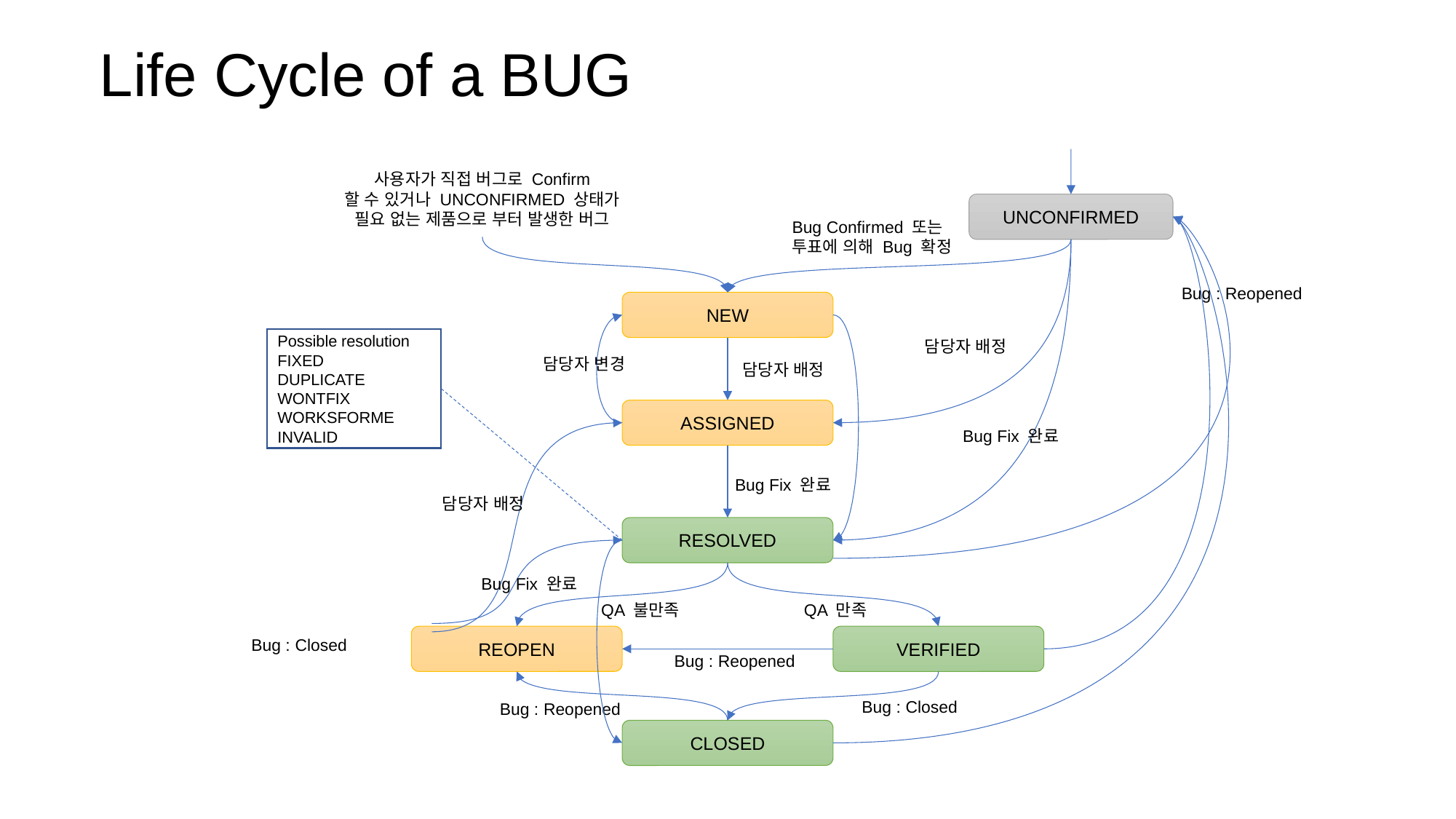

# Life Cycle of a BUG
사용자가 직접 버그로 Confirm
할 수 있거나 UNCONFIRMED 상태가 필요 없는 제품으로 부터 발생한 버그
UNCONFIRMED
Bug Confirmed 또는
투표에 의해 Bug 확정
Bug : Reopened
NEW
Possible resolution
FIXED
DUPLICATE
WONTFIX
WORKSFORME
INVALID
담당자 배정
담당자 변경
담당자 배정
ASSIGNED
Bug Fix 완료
Bug Fix 완료
담당자 배정
RESOLVED
Bug Fix 완료
QA 불만족
QA 만족
REOPEN
VERIFIED
Bug : Closed
Bug : Reopened
Bug : Closed
Bug : Reopened
CLOSED